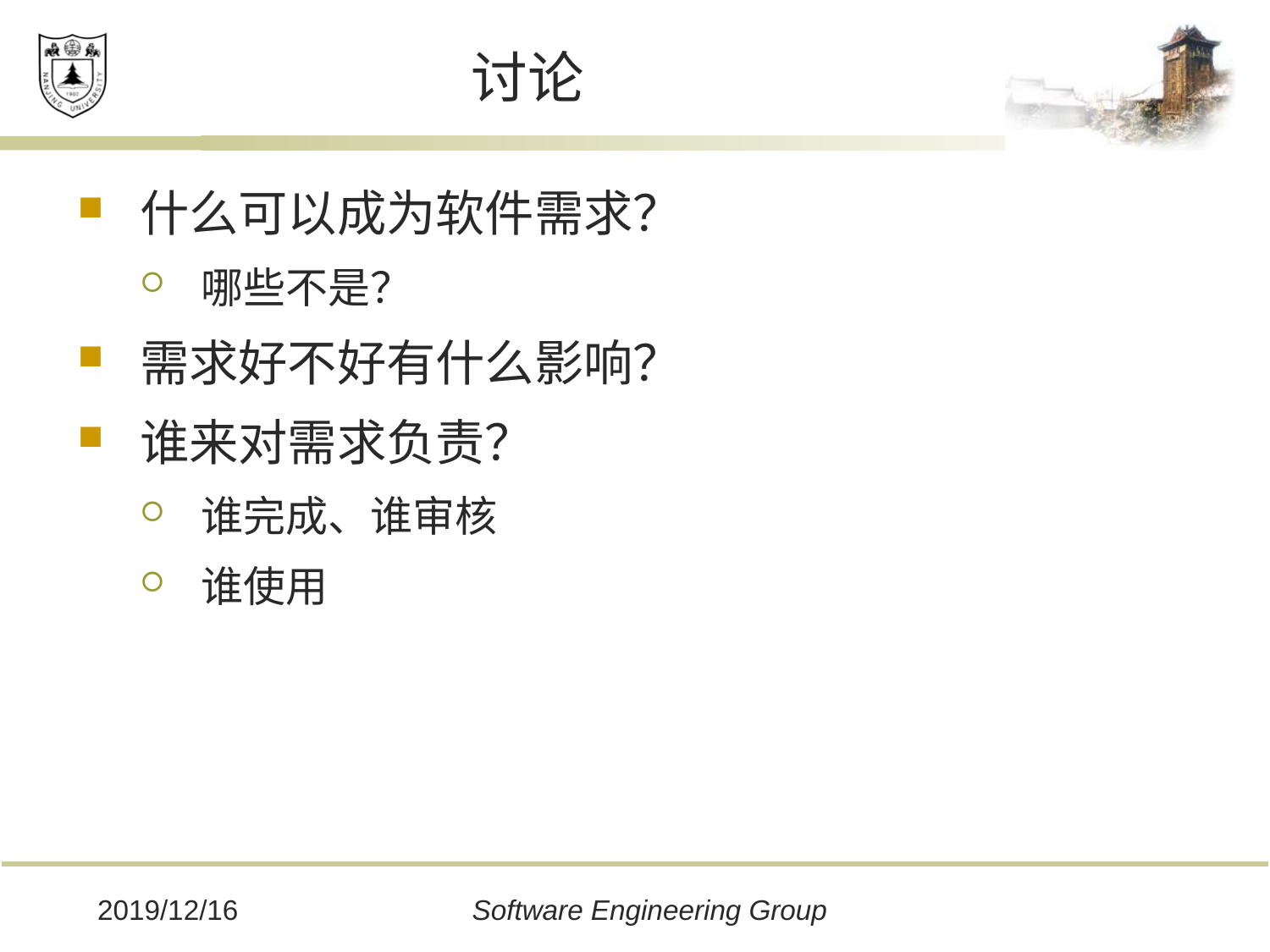

# 讨论
什么可以成为软件需求？
哪些不是？
需求好不好有什么影响？
谁来对需求负责？
谁完成、谁审核
谁使用

2019/12/16
Software Engineering Group